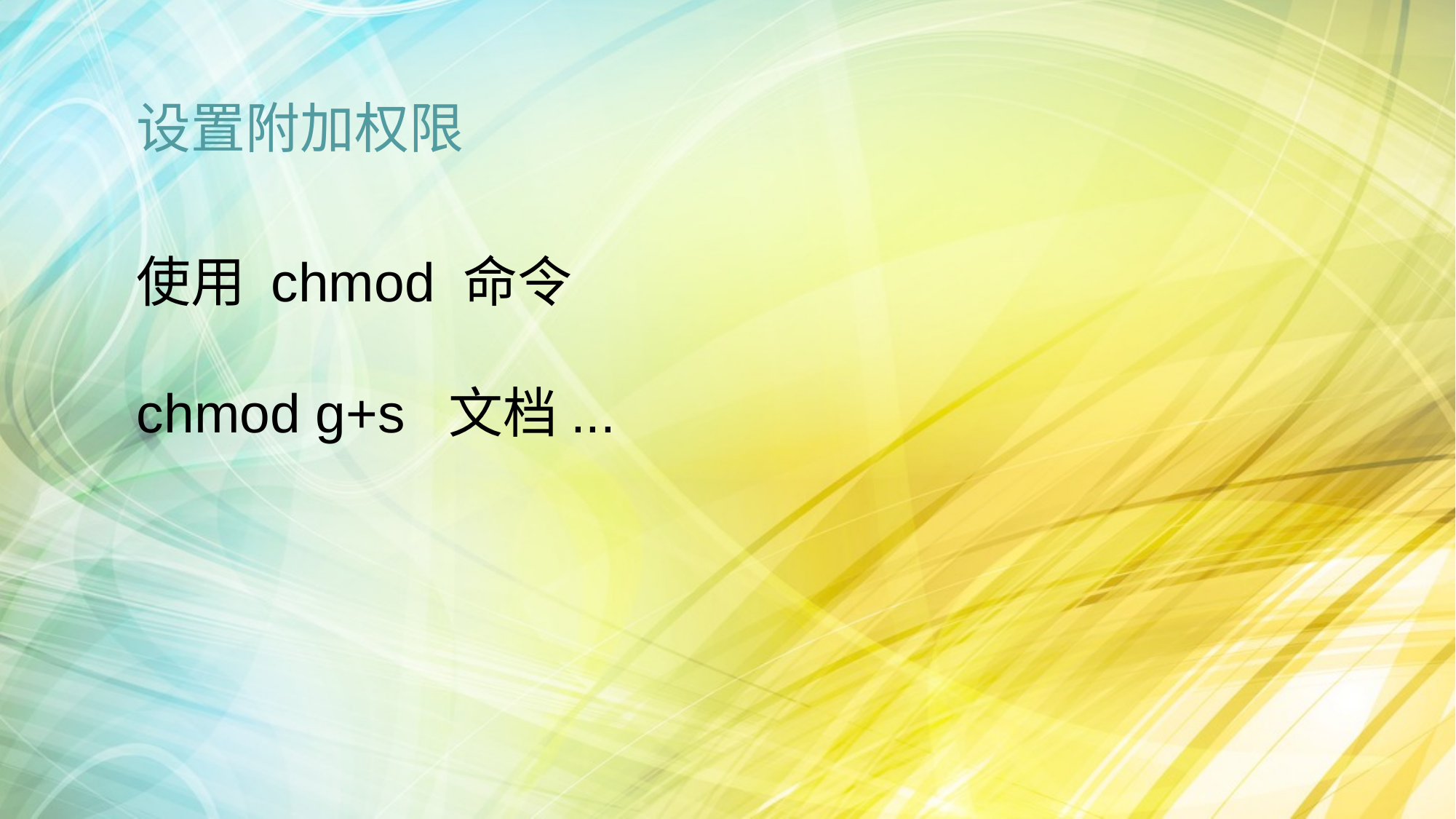

设置附加权限
使用 chmod 命令

chmod g+s  文档...